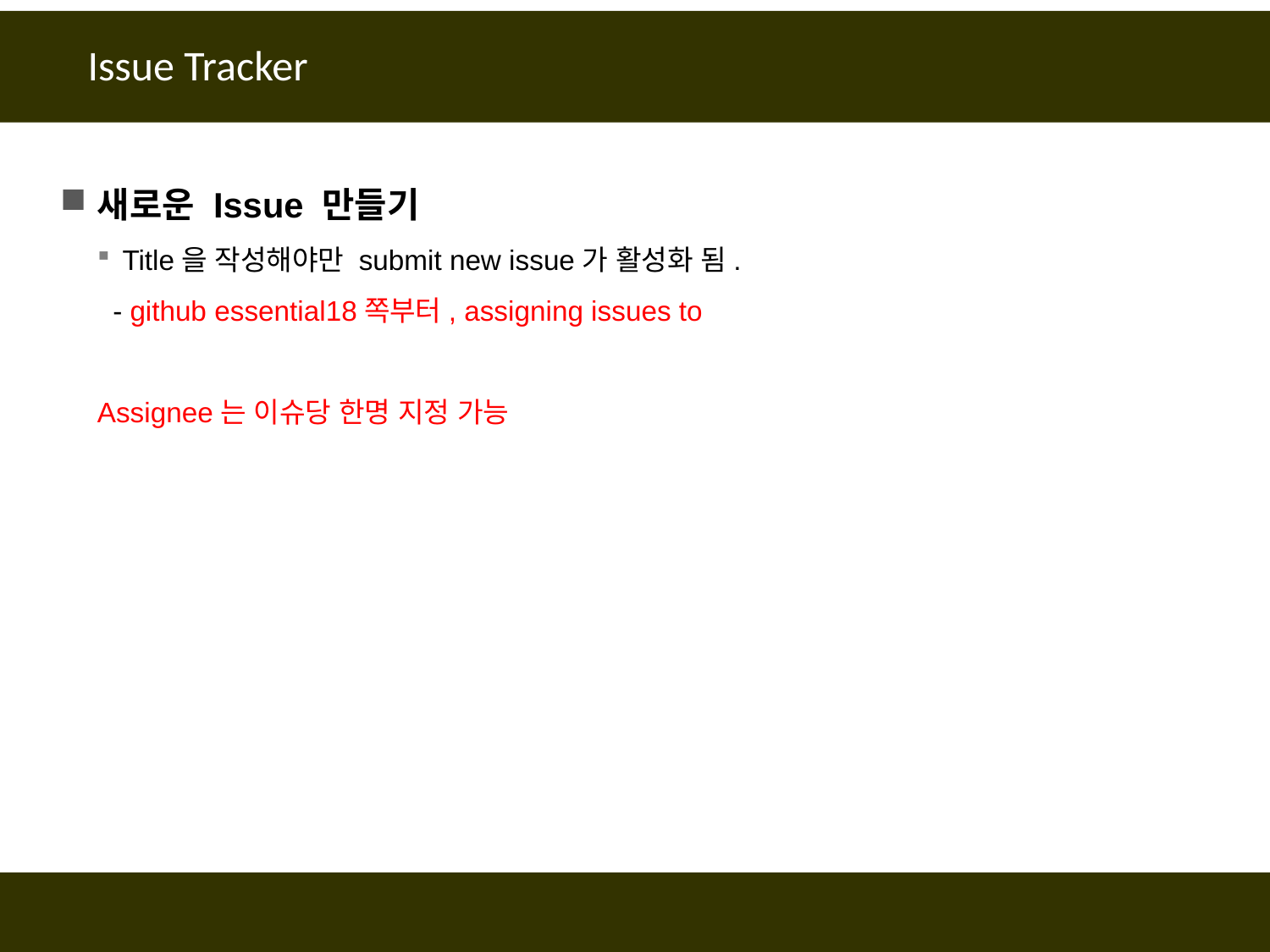

# Issue Tracker
새로운 Issue 만들기
Title을 작성해야만 submit new issue가 활성화 됨.
  - github essential18쪽부터, assigning issues to

Assignee는 이슈당 한명 지정 가능